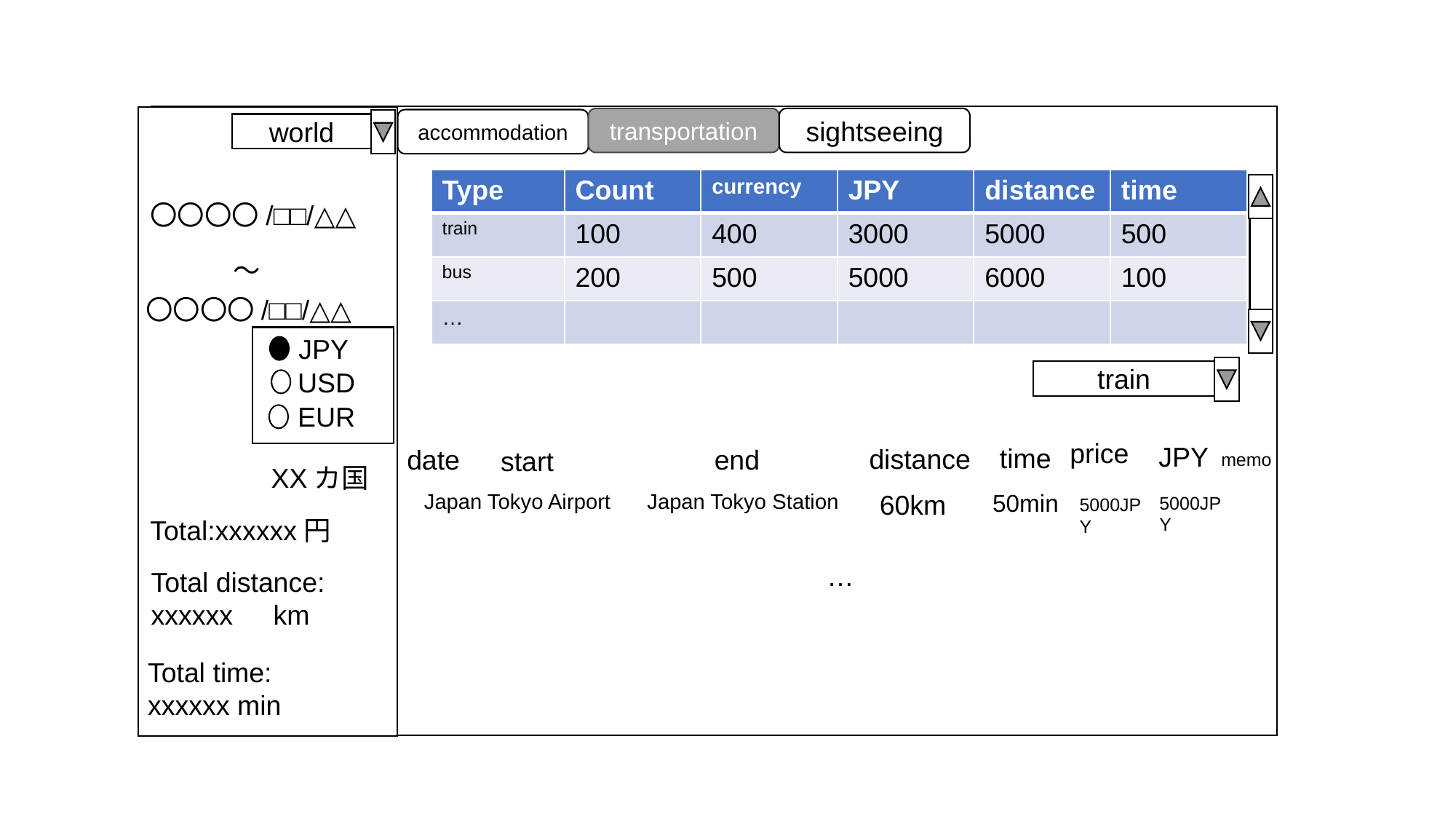

transportation
sightseeing
accommodation
world

| Type | Count | currency | JPY | distance | time |
| --- | --- | --- | --- | --- | --- |
| train | 100 | 400 | 3000 | 5000 | 500 |
| bus | 200 | 500 | 5000 | 6000 | 100 |
| … |  |  |  |  |  |

〇〇〇〇/□□/△△

～
〇〇〇〇/□□/△△

JPY

USD

EUR

train

price
JPY
time
distance
date
end
start
memo
XXカ国
Japan Tokyo Airport
60km
50min
Japan Tokyo Station
5000JPY
5000JPY
Total:xxxxxx円
…
Total distance:
xxxxxx　km
Total time:
xxxxxx min